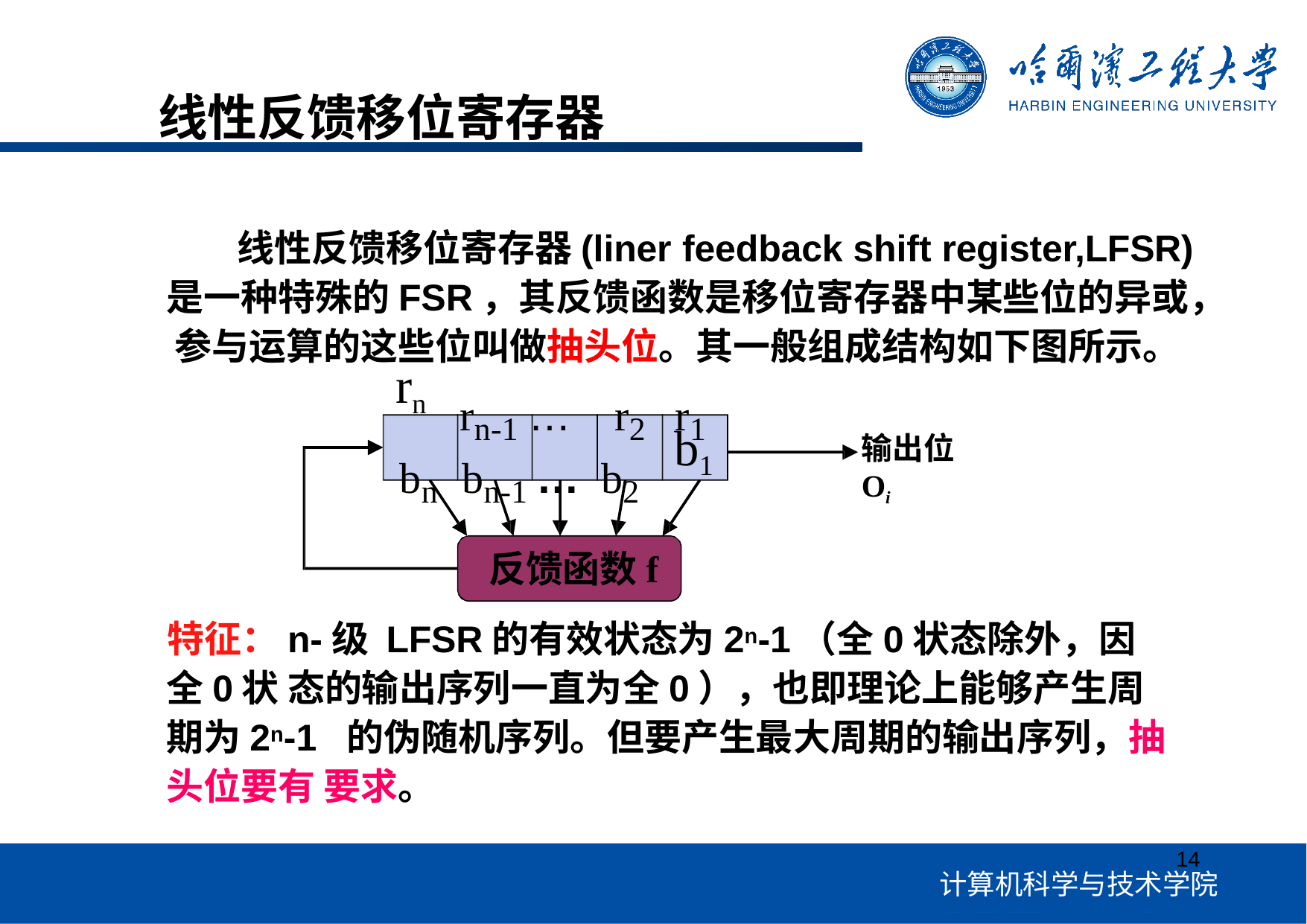

# 线性反馈移位寄存器
线性反馈移位寄存器(liner feedback shift register,LFSR)  是一种特殊的FSR，其反馈函数是移位寄存器中某些位的异或， 参与运算的这些位叫做抽头位。其一般组成结构如下图所示。
rn
rn-1 …	r2	r1

b1

bn	bn-1 … b2
输出位Oi

反馈函数f
特征：n-级 LFSR的有效状态为2n-1（全0状态除外，因全0状 态的输出序列一直为全0），也即理论上能够产生周期为2n-1  的伪随机序列。但要产生最大周期的输出序列，抽头位要有 要求。

14